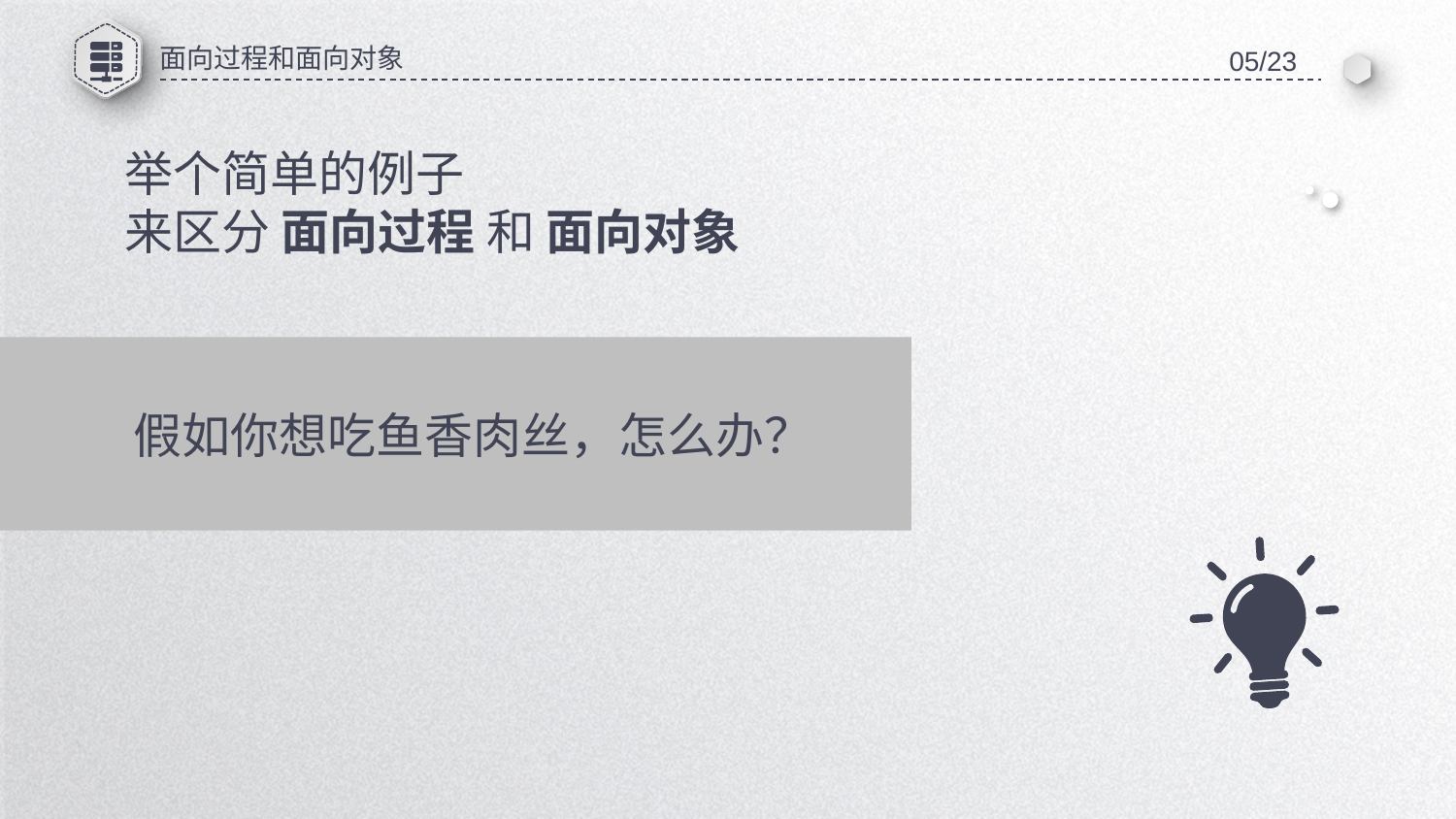

面向过程和面向对象
05/23

举个简单的例子
来区分 面向过程 和 面向对象

假如你想吃鱼香肉丝，怎么办？